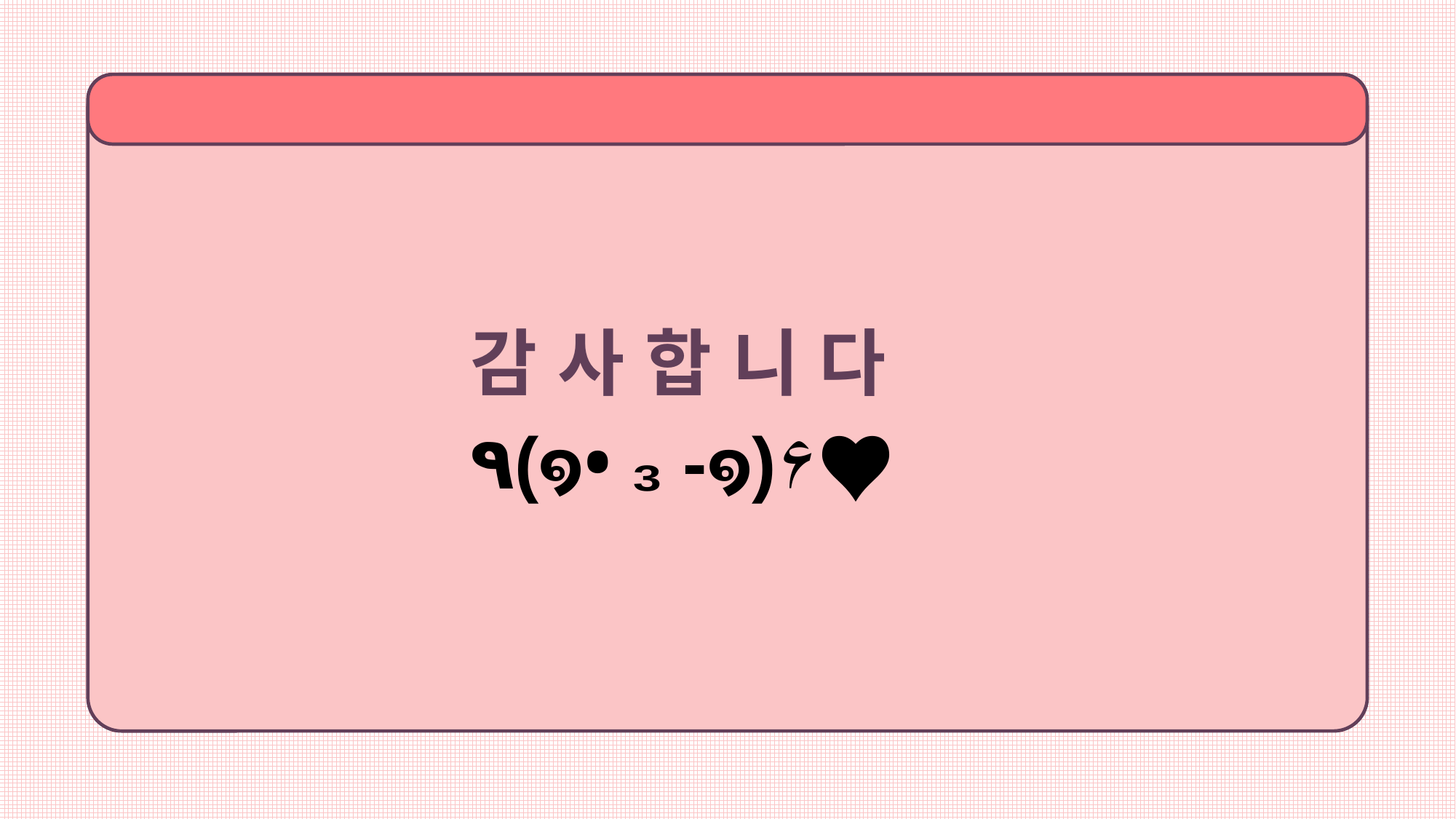

감 사 합 니 다
٩(๑• ₃ -๑)۶♥